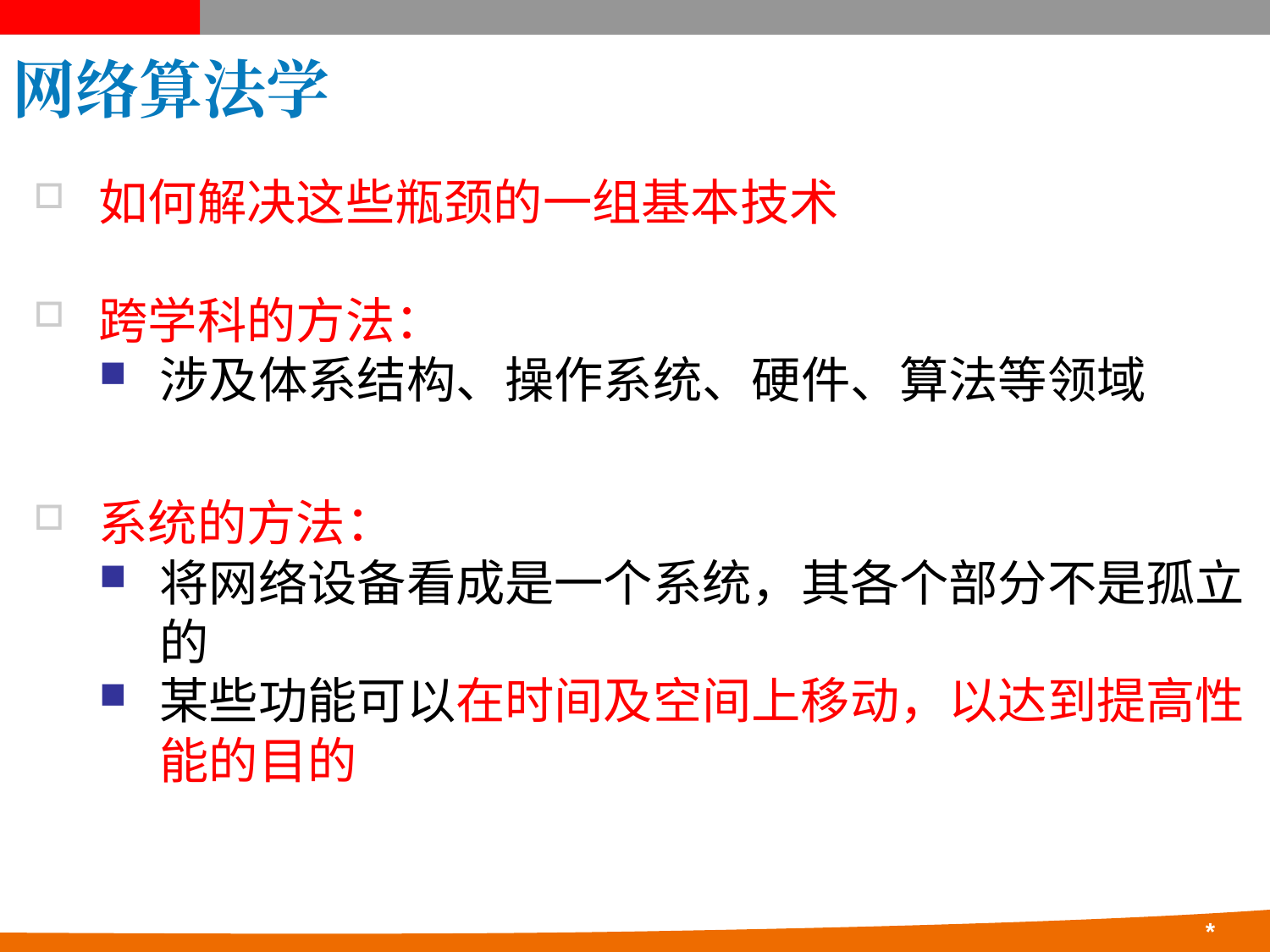

# 网络算法学
如何解决这些瓶颈的一组基本技术

跨学科的方法：
涉及体系结构、操作系统、硬件、算法等领域

系统的方法：
将网络设备看成是一个系统，其各个部分不是孤立的
某些功能可以在时间及空间上移动，以达到提高性能的目的